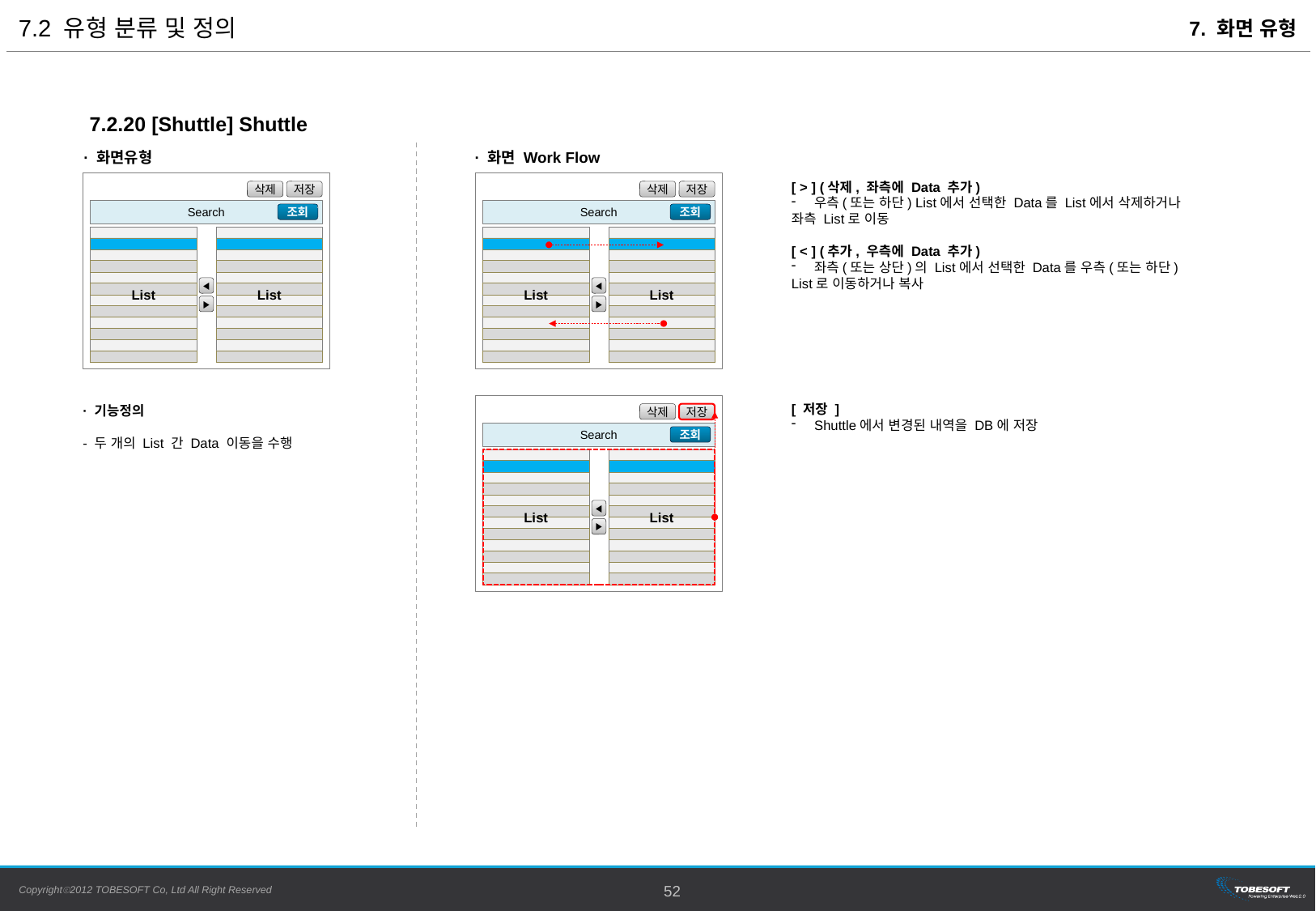

7.2 유형 분류 및 정의
7. 화면 유형
7.2.20 [Shuttle] Shuttle
· 화면유형
· 화면 Work Flow

삭제
저장
Search
조회

◀
▶
List
List

삭제
저장
Search
조회

◀
▶
List
List
[ > ] (삭제, 좌측에 Data 추가)
우측(또는 하단) List에서 선택한 Data를 List에서 삭제하거나
좌측 List로 이동

[ < ] (추가, 우측에 Data 추가)
좌측(또는 상단)의 List에서 선택한 Data를 우측(또는 하단)
List로 이동하거나 복사

삭제
저장
Search
조회

◀
▶
List
List
[ 저장 ]
Shuttle에서 변경된 내역을 DB에 저장
· 기능정의

- 두 개의 List 간 Data 이동을 수행